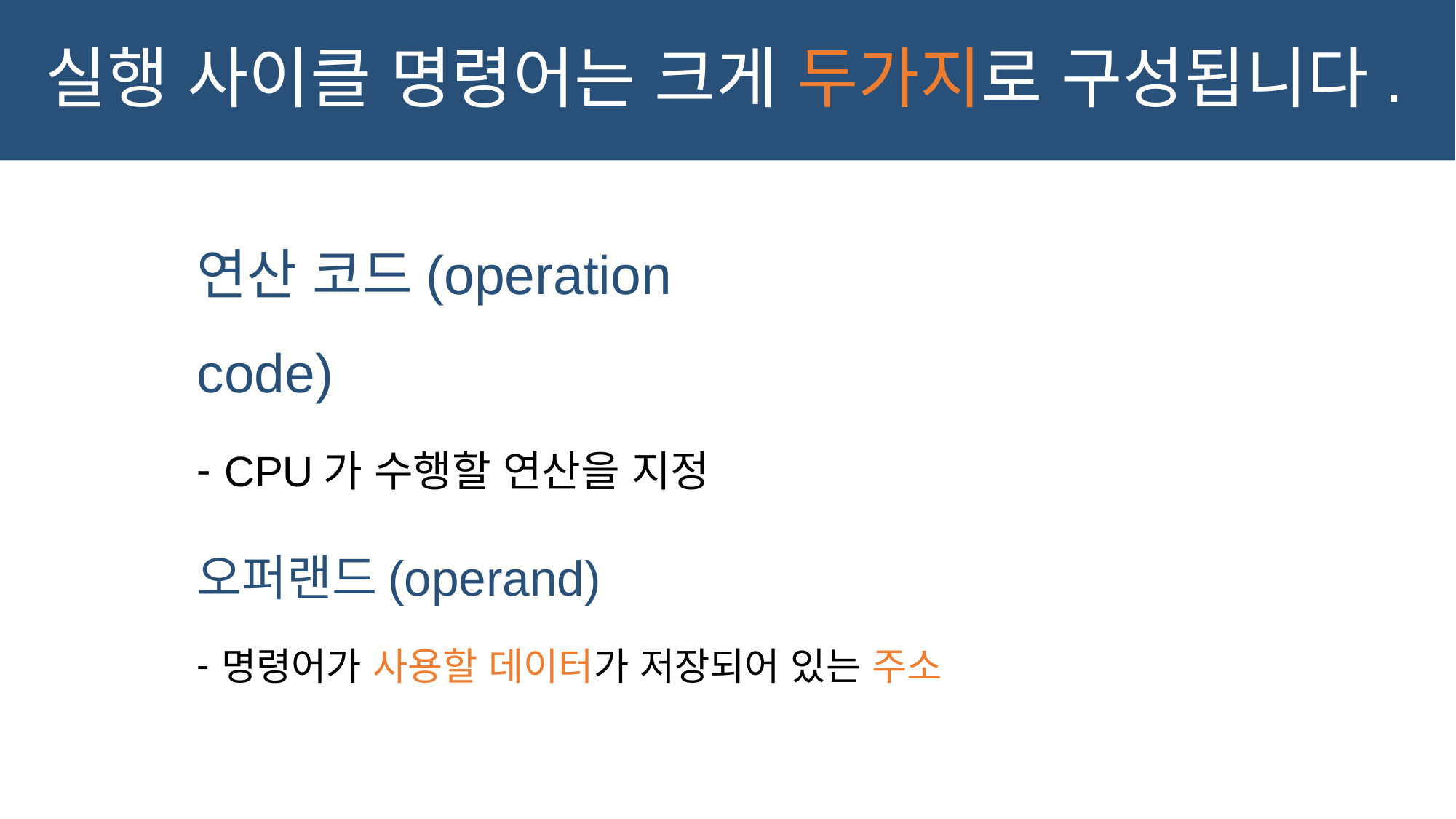

# 실행 사이클 명령어는 크게 두가지로 구성됩니다.
연산 코드(operation code)
CPU가 수행할 연산을 지정
오퍼랜드(operand)
명령어가 사용할 데이터가 저장되어 있는 주소